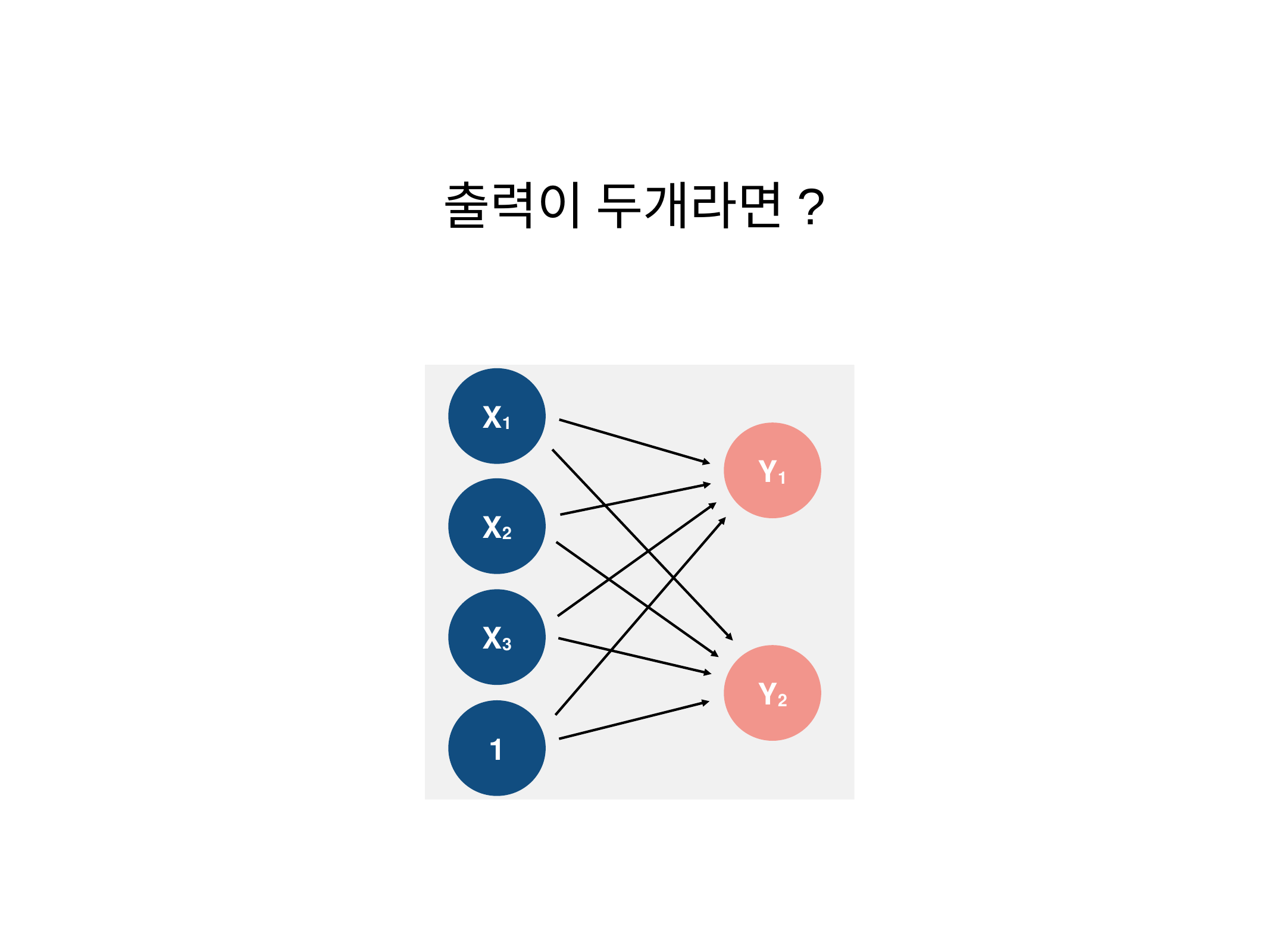

출력이 두개라면?

X1

Y1

X2

X3

Y2

1